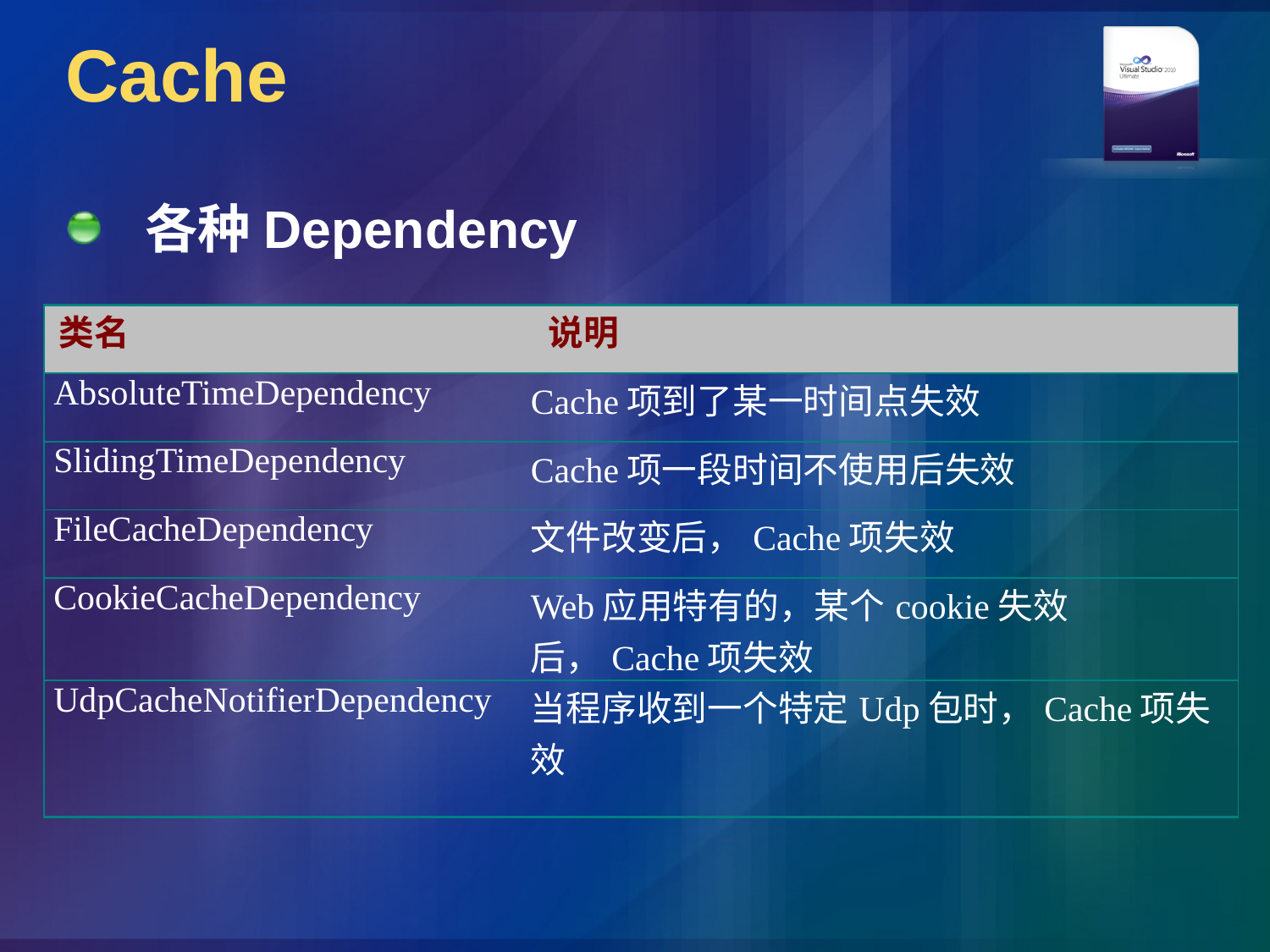

# Cache
各种Dependency
| 类名 | 说明 |
| --- | --- |
| AbsoluteTimeDependency | Cache项到了某一时间点失效 |
| SlidingTimeDependency | Cache项一段时间不使用后失效 |
| FileCacheDependency | 文件改变后，Cache项失效 |
| CookieCacheDependency | Web应用特有的，某个cookie失效后，Cache项失效 |
| UdpCacheNotifierDependency | 当程序收到一个特定Udp包时，Cache项失效 |